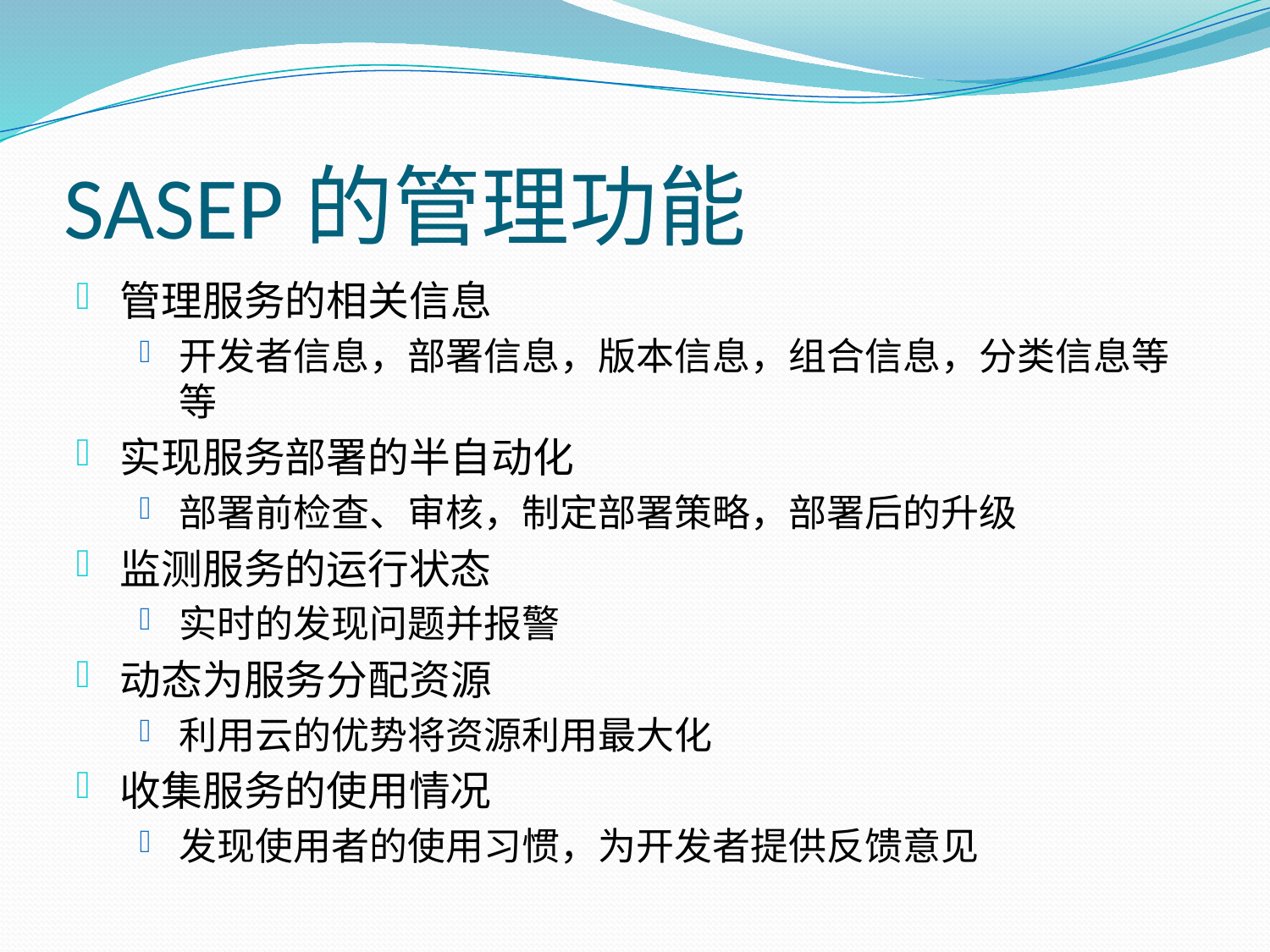

# SASEP的管理功能
管理服务的相关信息
开发者信息，部署信息，版本信息，组合信息，分类信息等等
实现服务部署的半自动化
部署前检查、审核，制定部署策略，部署后的升级
监测服务的运行状态
实时的发现问题并报警
动态为服务分配资源
利用云的优势将资源利用最大化
收集服务的使用情况
发现使用者的使用习惯，为开发者提供反馈意见